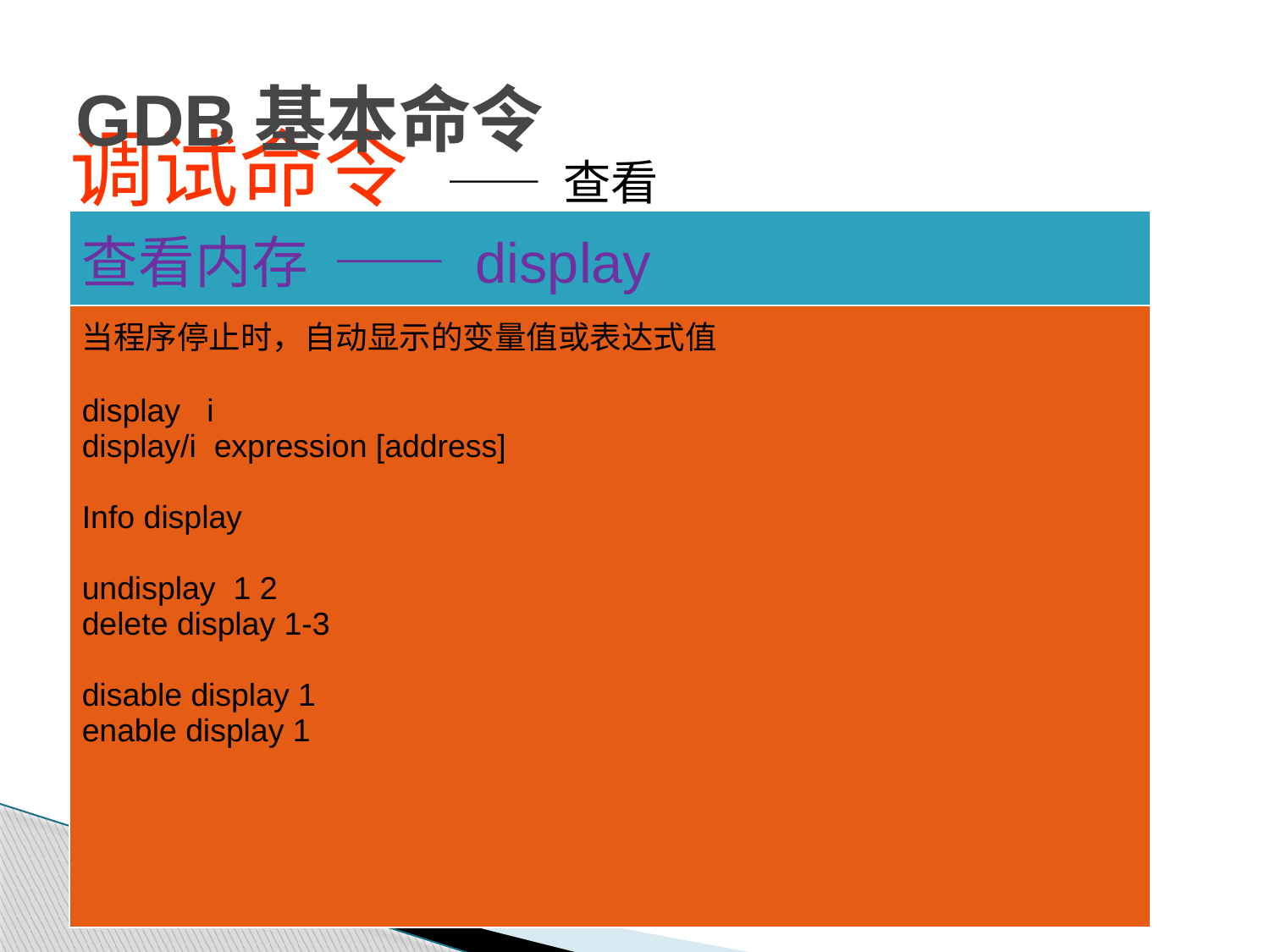

# GDB基本命令
调试命令  ——  查看

| 查看内存 —— display |
| --- |
| 当程序停止时，自动显示的变量值或表达式值 display i display/i expression [address] Info display undisplay 1 2 delete display 1-3 disable display 1 enable display 1 |